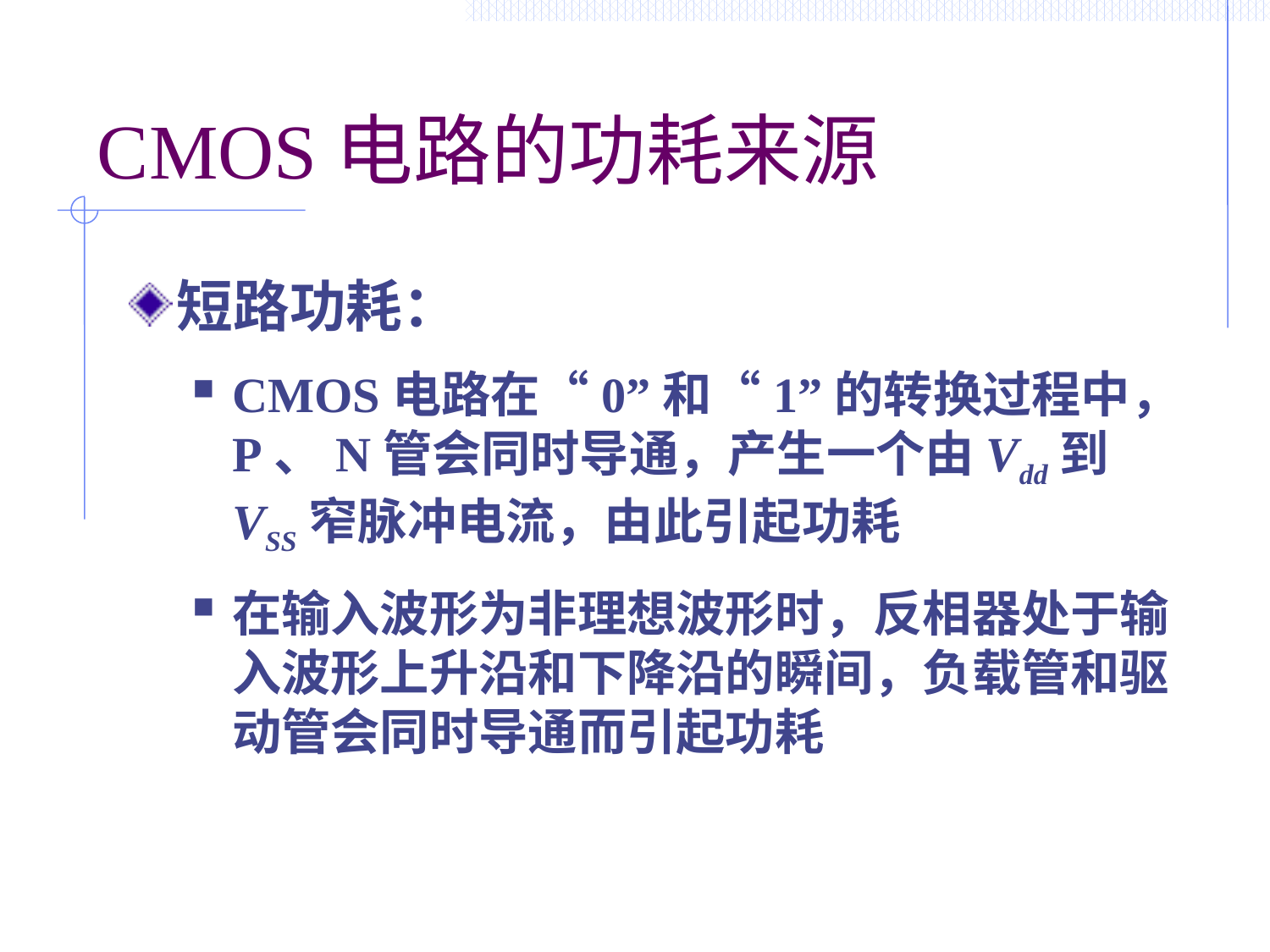

# CMOS电路的功耗来源
短路功耗：
CMOS电路在“0”和“1”的转换过程中，P、N管会同时导通，产生一个由Vdd到VSS窄脉冲电流，由此引起功耗
在输入波形为非理想波形时，反相器处于输入波形上升沿和下降沿的瞬间，负载管和驱动管会同时导通而引起功耗